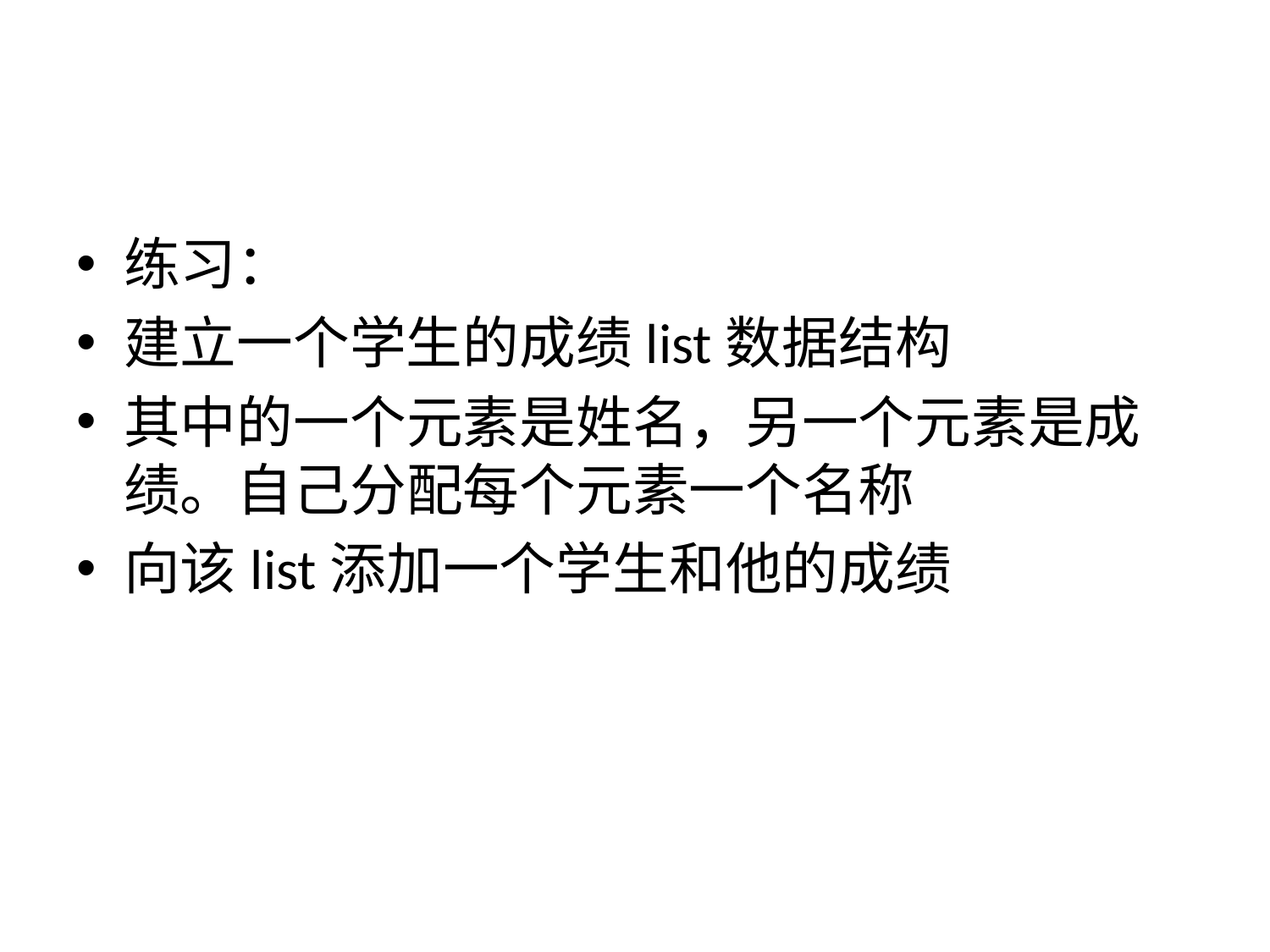

#
练习：
建立一个学生的成绩list数据结构
其中的一个元素是姓名，另一个元素是成绩。自己分配每个元素一个名称
向该list添加一个学生和他的成绩